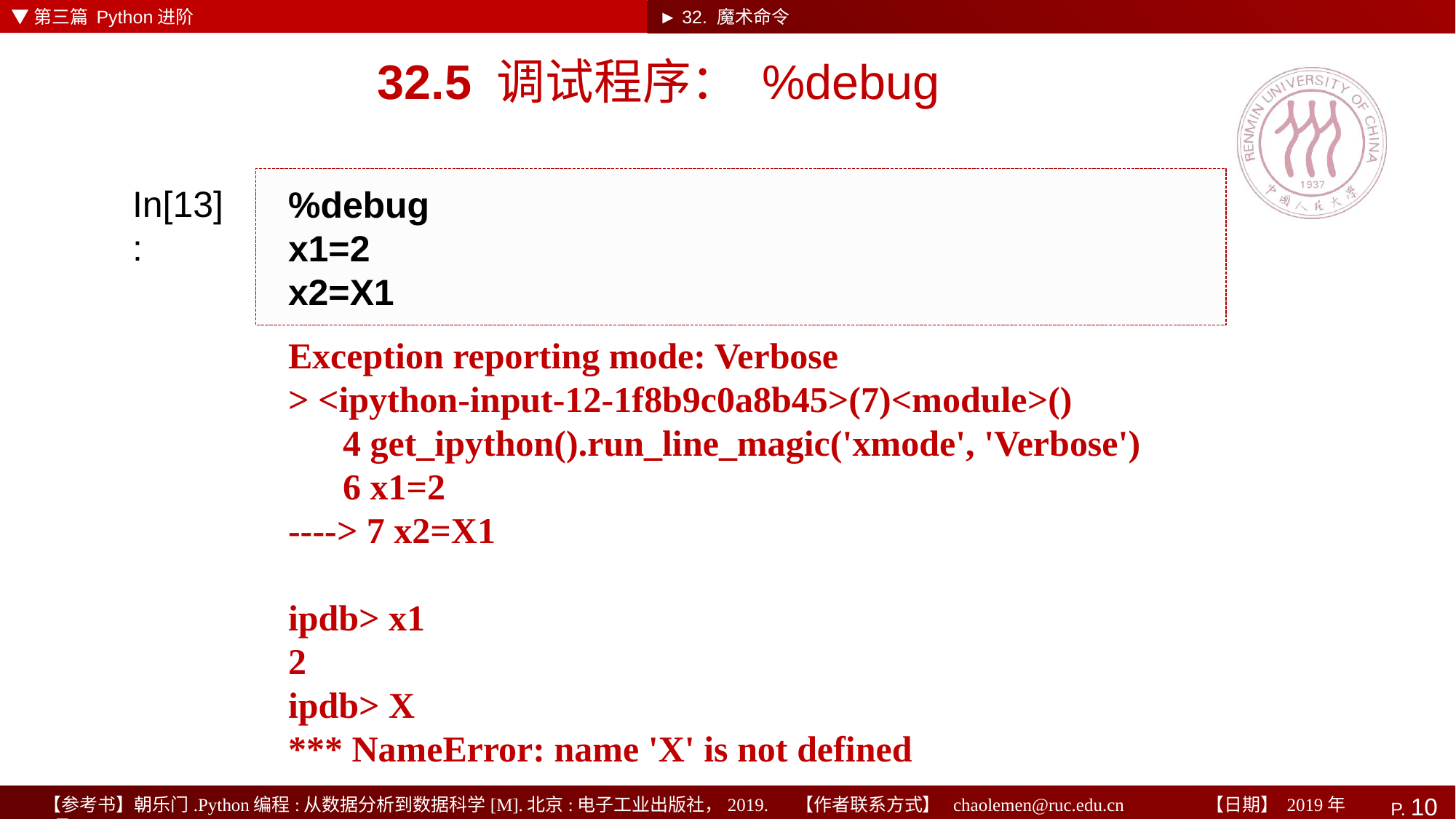

▼第三篇 Python进阶
► 32. 魔术命令
# 32.5 调试程序： %debug
%debug
x1=2
x2=X1
In[13]:
Exception reporting mode: Verbose
> <ipython-input-12-1f8b9c0a8b45>(7)<module>()
      4 get_ipython().run_line_magic('xmode', 'Verbose')
      6 x1=2
----> 7 x2=X1

ipdb> x1
2
ipdb> X
*** NameError: name 'X' is not defined